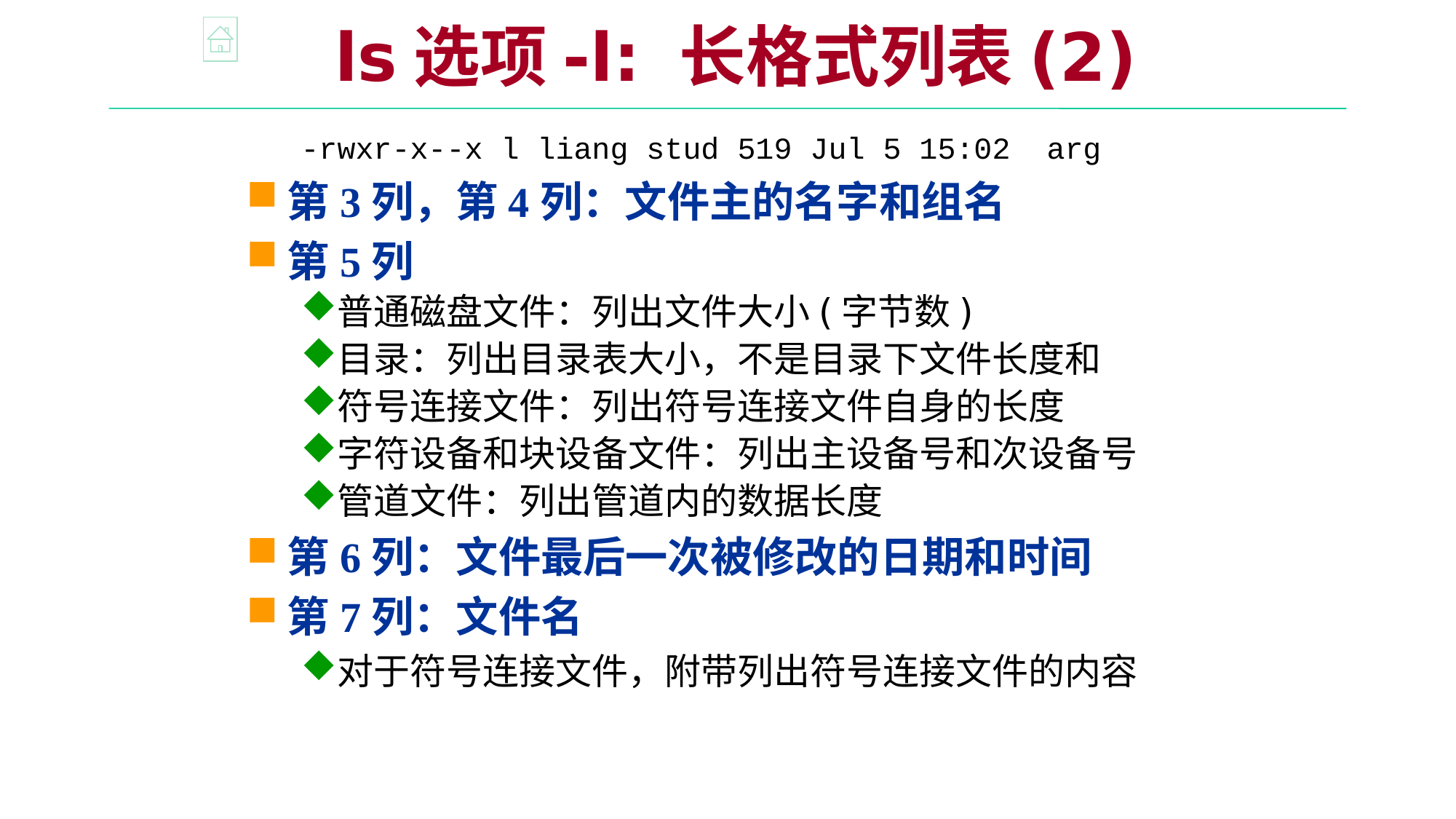

ls选项-l: 长格式列表(2)

-rwxr-x--x l liang stud 519 Jul 5 15:02  arg
第3列，第4列：文件主的名字和组名
第5列
普通磁盘文件：列出文件大小(字节数)
目录：列出目录表大小，不是目录下文件长度和
符号连接文件：列出符号连接文件自身的长度
字符设备和块设备文件：列出主设备号和次设备号
管道文件：列出管道内的数据长度
第6列：文件最后一次被修改的日期和时间
第7列：文件名
对于符号连接文件，附带列出符号连接文件的内容